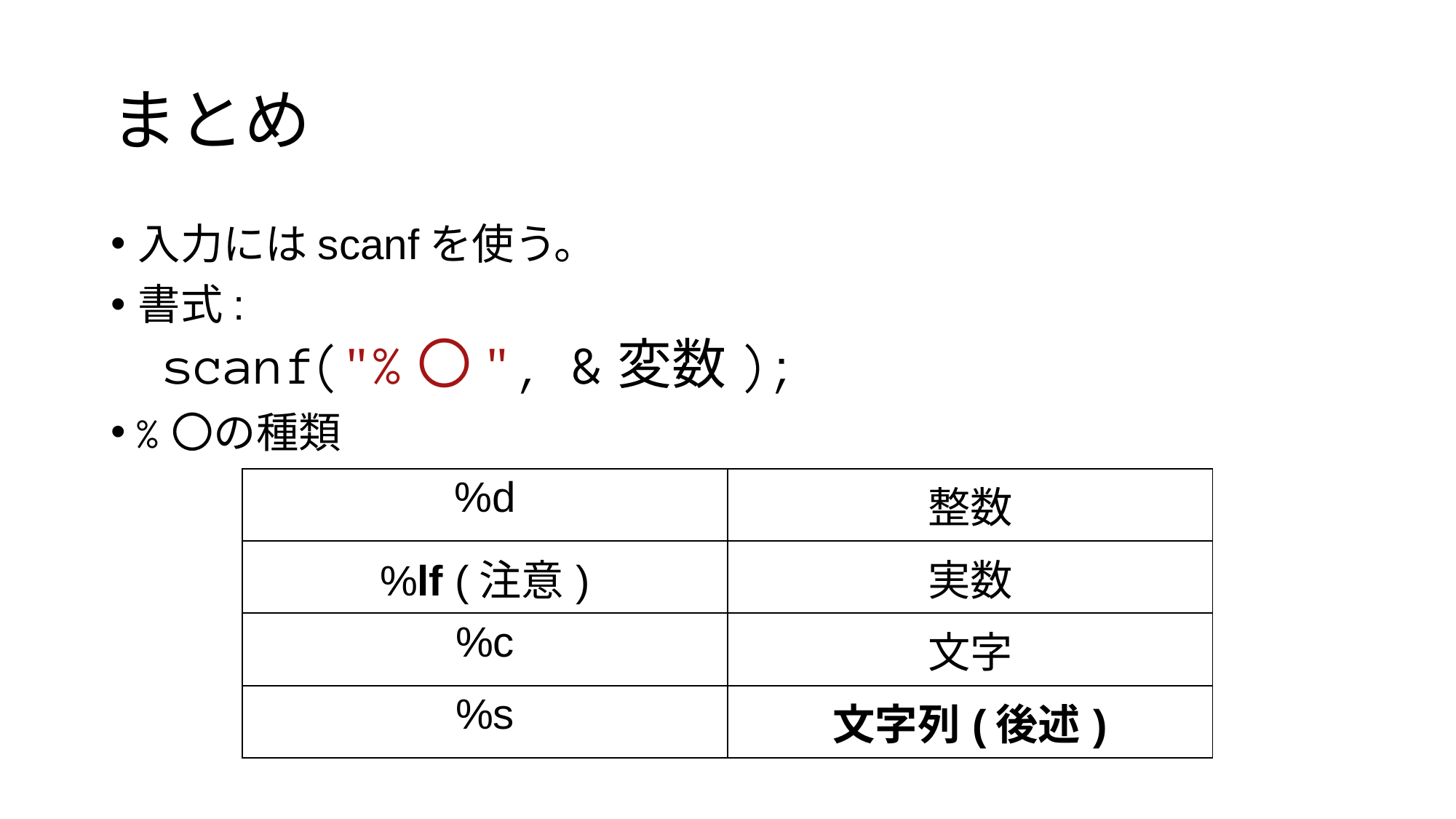

# まとめ
入力にはscanfを使う。
書式:
scanf("%〇", &変数);
%〇の種類

| %d | 整数 |
| --- | --- |
| %lf (注意) | 実数 |
| %c | 文字 |
| %s | 文字列(後述) |